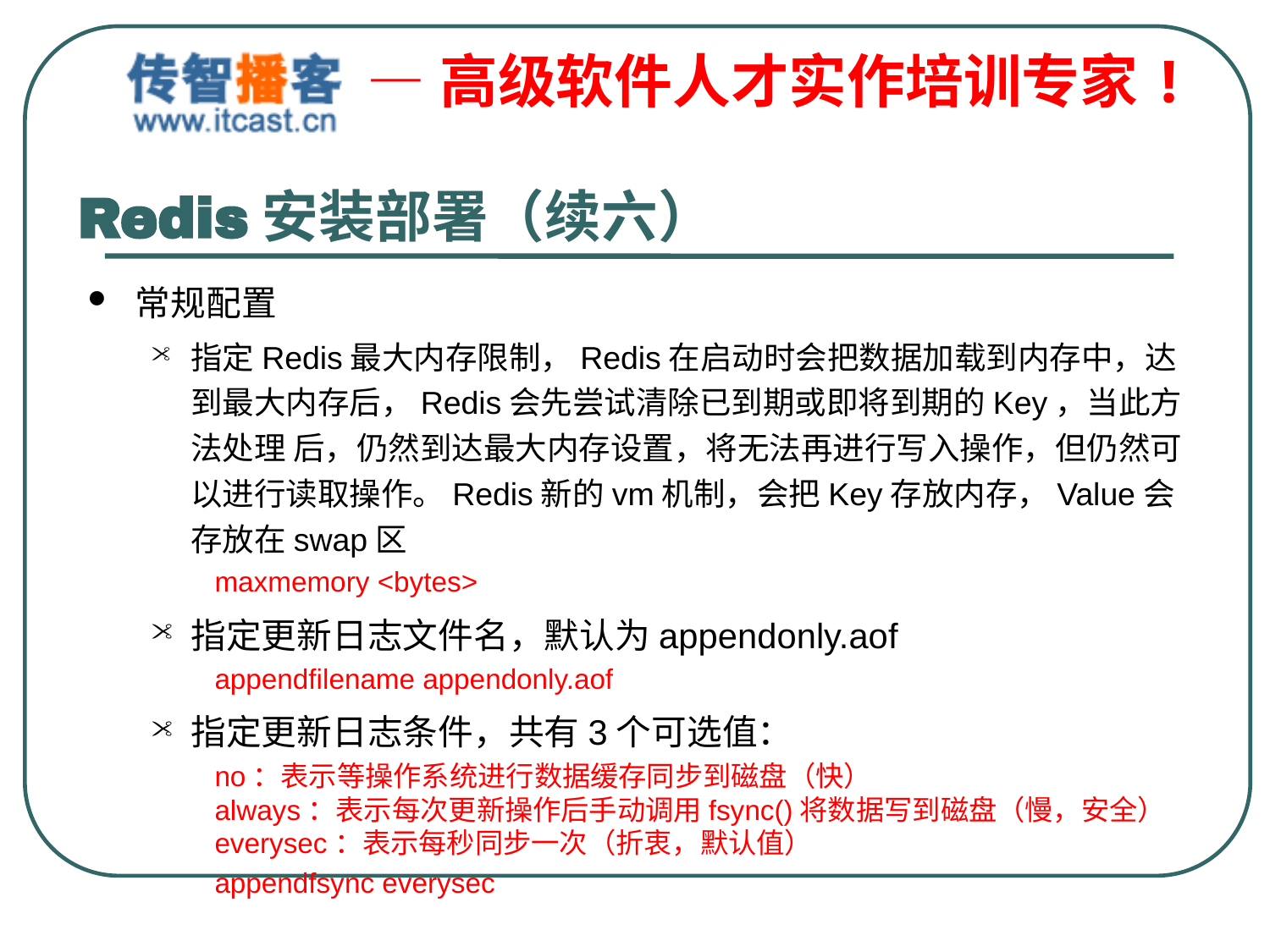

# Redis安装部署（续六）
常规配置
指定Redis最大内存限制，Redis在启动时会把数据加载到内存中，达到最大内存后，Redis会先尝试清除已到期或即将到期的Key，当此方法处理 后，仍然到达最大内存设置，将无法再进行写入操作，但仍然可以进行读取操作。Redis新的vm机制，会把Key存放内存，Value会存放在swap区
maxmemory <bytes>
指定更新日志文件名，默认为appendonly.aof
appendfilename appendonly.aof
指定更新日志条件，共有3个可选值：
no：表示等操作系统进行数据缓存同步到磁盘（快）
always：表示每次更新操作后手动调用fsync()将数据写到磁盘（慢，安全）
everysec：表示每秒同步一次（折衷，默认值）
appendfsync everysec